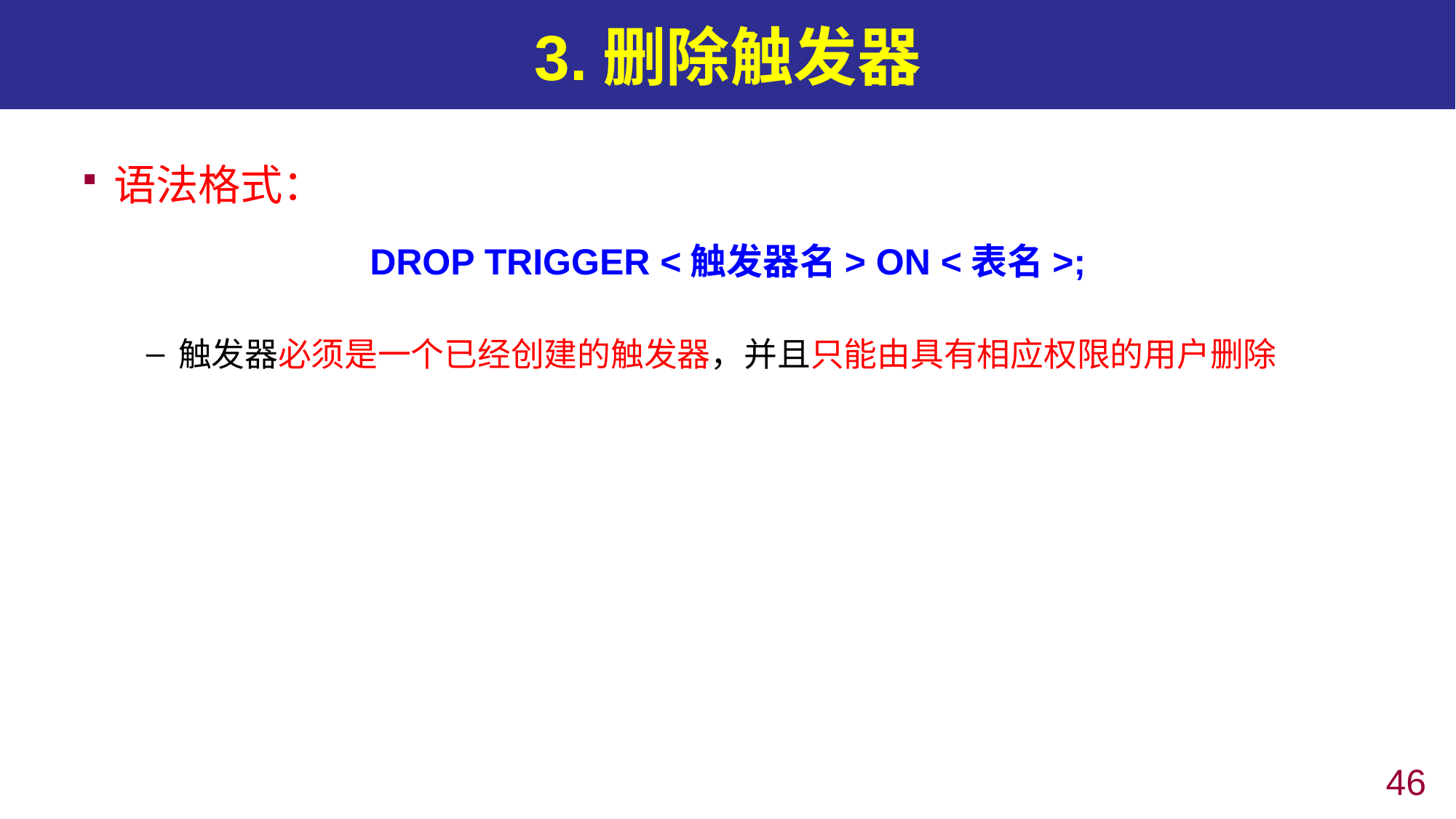

# 3.删除触发器
语法格式：
DROP TRIGGER <触发器名> ON <表名>;

触发器必须是一个已经创建的触发器，并且只能由具有相应权限的用户删除
46